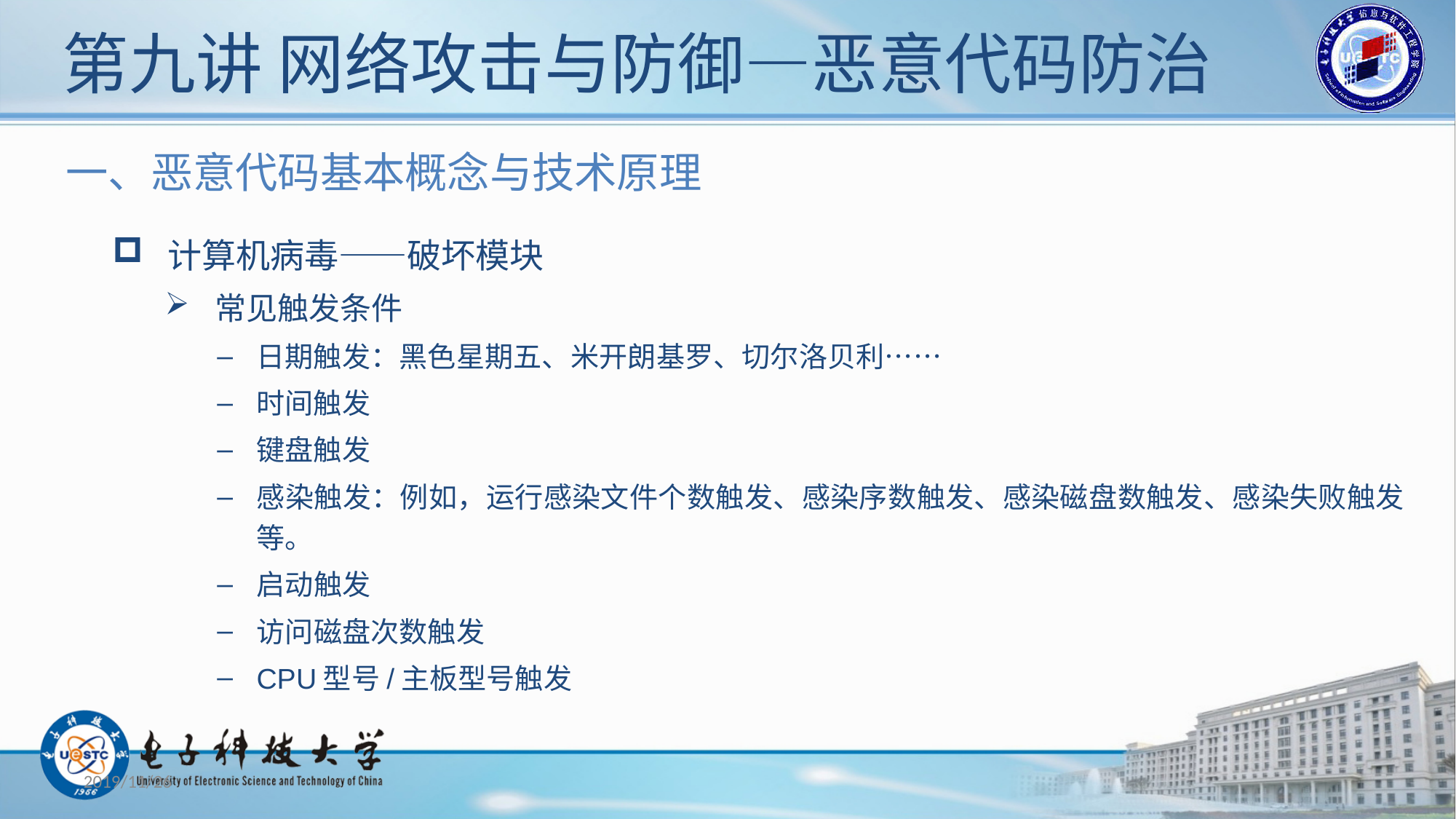

# 第九讲 网络攻击与防御—恶意代码防治
一、恶意代码基本概念与技术原理
 计算机病毒——破坏模块
 常见触发条件
日期触发：黑色星期五、米开朗基罗、切尔洛贝利……
时间触发
键盘触发
感染触发：例如，运行感染文件个数触发、感染序数触发、感染磁盘数触发、感染失败触发等。
启动触发
访问磁盘次数触发
CPU型号/主板型号触发

2019/11/26